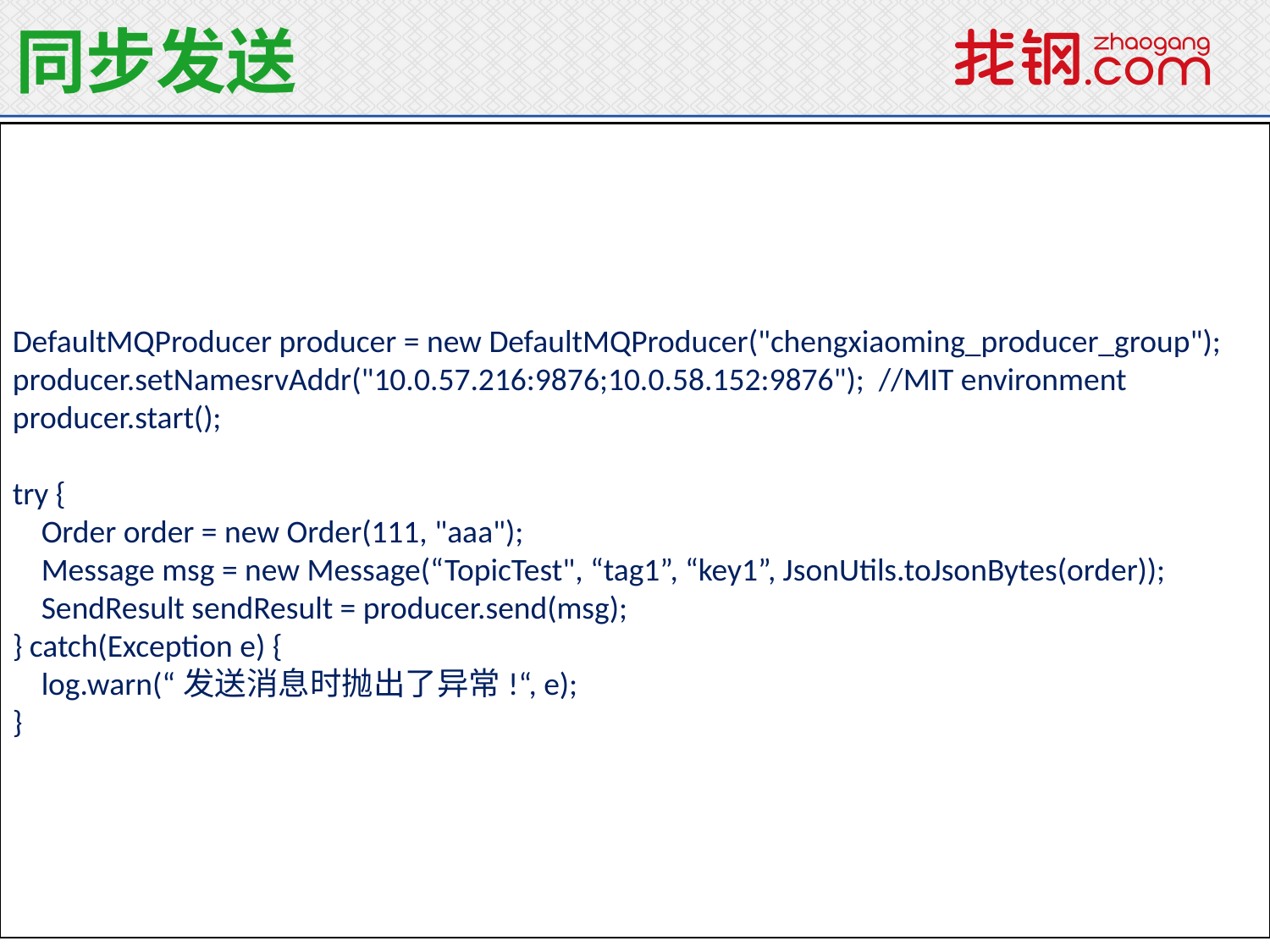

同步发送
DefaultMQProducer producer = new DefaultMQProducer("chengxiaoming_producer_group");
producer.setNamesrvAddr("10.0.57.216:9876;10.0.58.152:9876");  //MIT environment
producer.start();

try {
    Order order = new Order(111, "aaa");
    Message msg = new Message(“TopicTest", “tag1”, “key1”, JsonUtils.toJsonBytes(order));
    SendResult sendResult = producer.send(msg);
} catch(Exception e) {
    log.warn(“发送消息时抛出了异常!“, e);
}